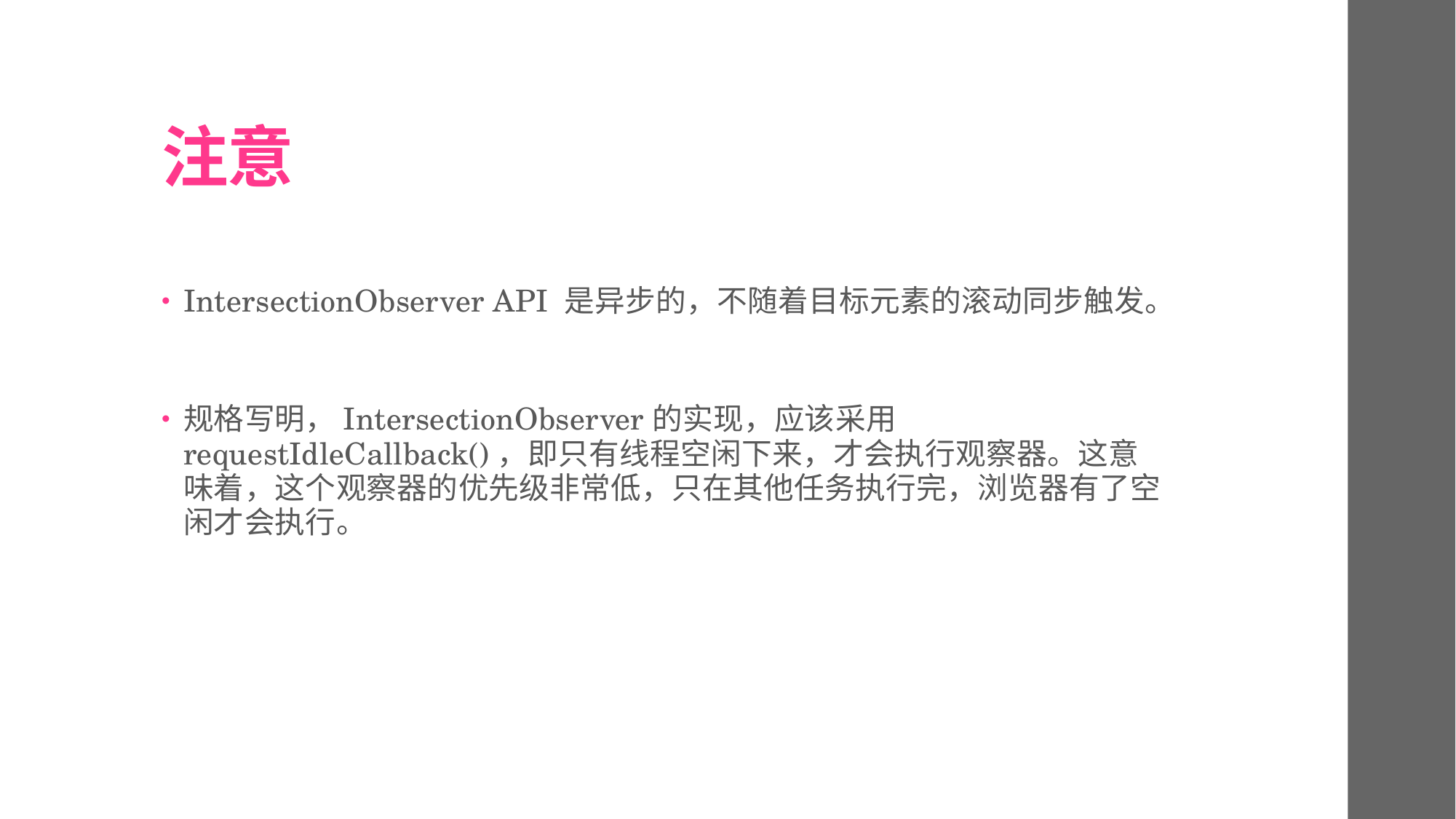

# 注意

IntersectionObserver API 是异步的，不随着目标元素的滚动同步触发。

规格写明，IntersectionObserver的实现，应该采用requestIdleCallback()，即只有线程空闲下来，才会执行观察器。这意味着，这个观察器的优先级非常低，只在其他任务执行完，浏览器有了空闲才会执行。